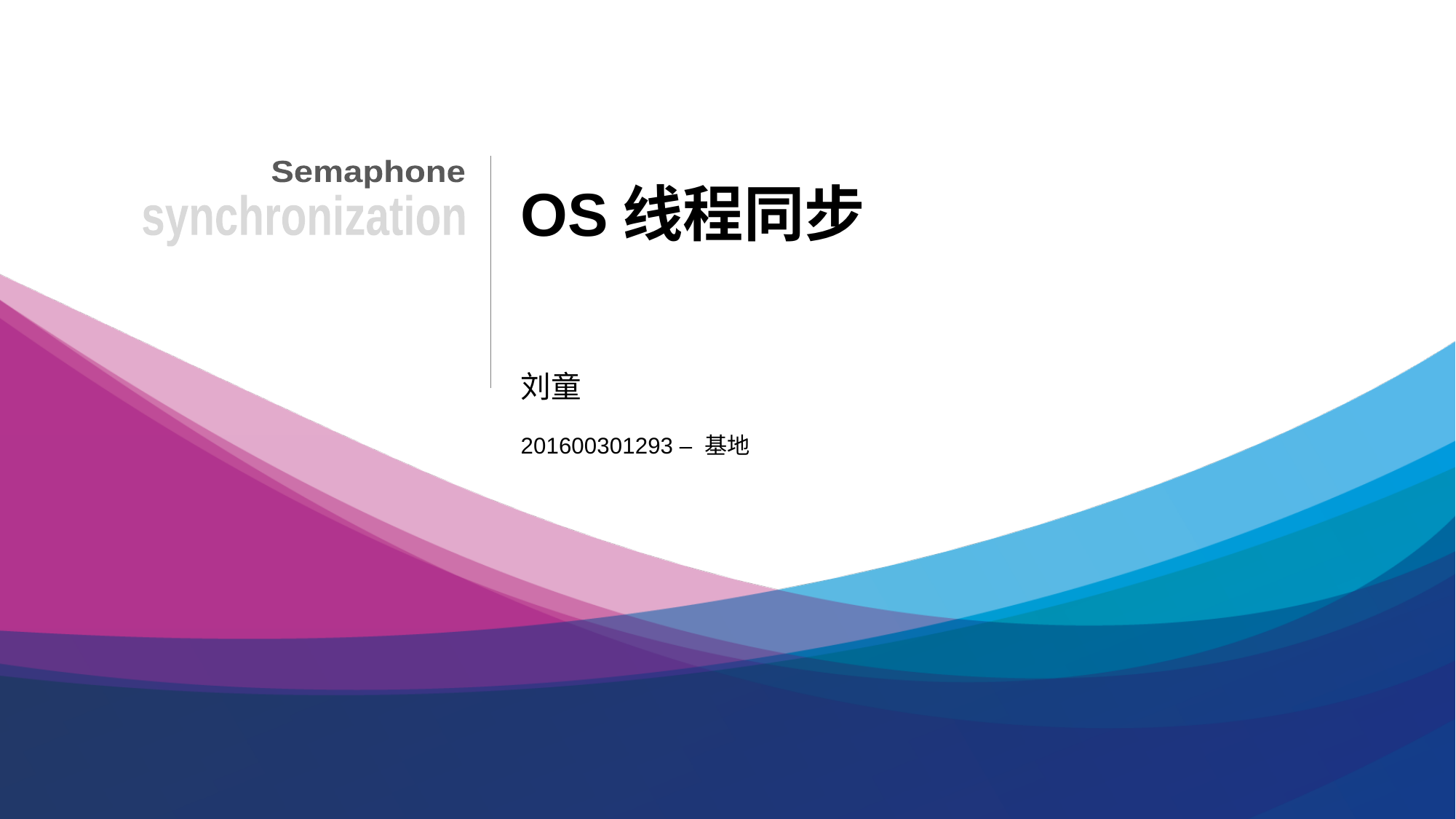

# OS线程同步
Semaphone
synchronization
刘童
201600301293 – 基地